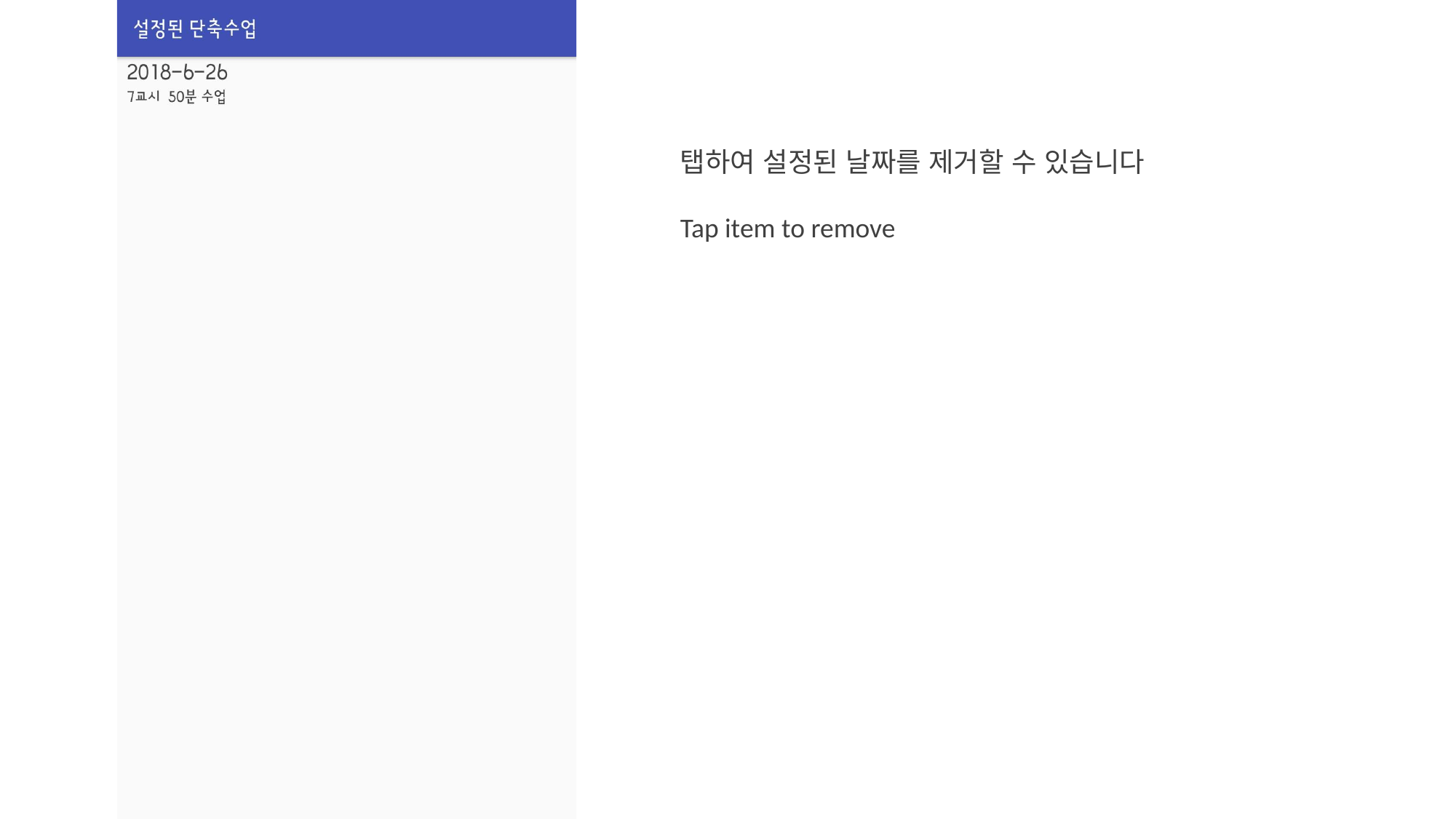

탭하여 설정된 날짜를 제거할 수 있습니다

Tap item to remove